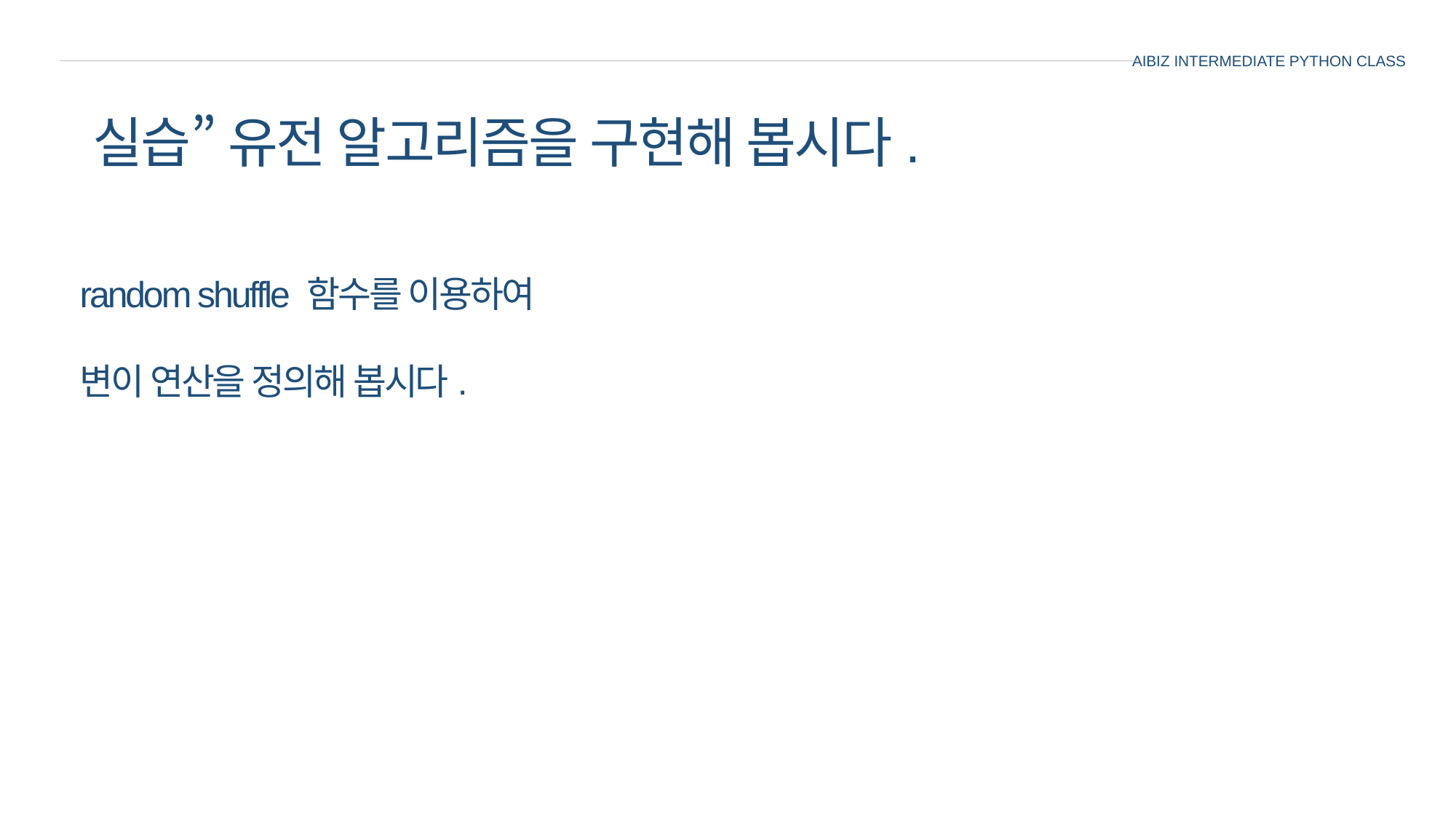

AIBIZ INTERMEDIATE PYTHON CLASS
실습” 유전 알고리즘을 구현해 봅시다.
random shuffle 함수를 이용하여

변이 연산을 정의해 봅시다.